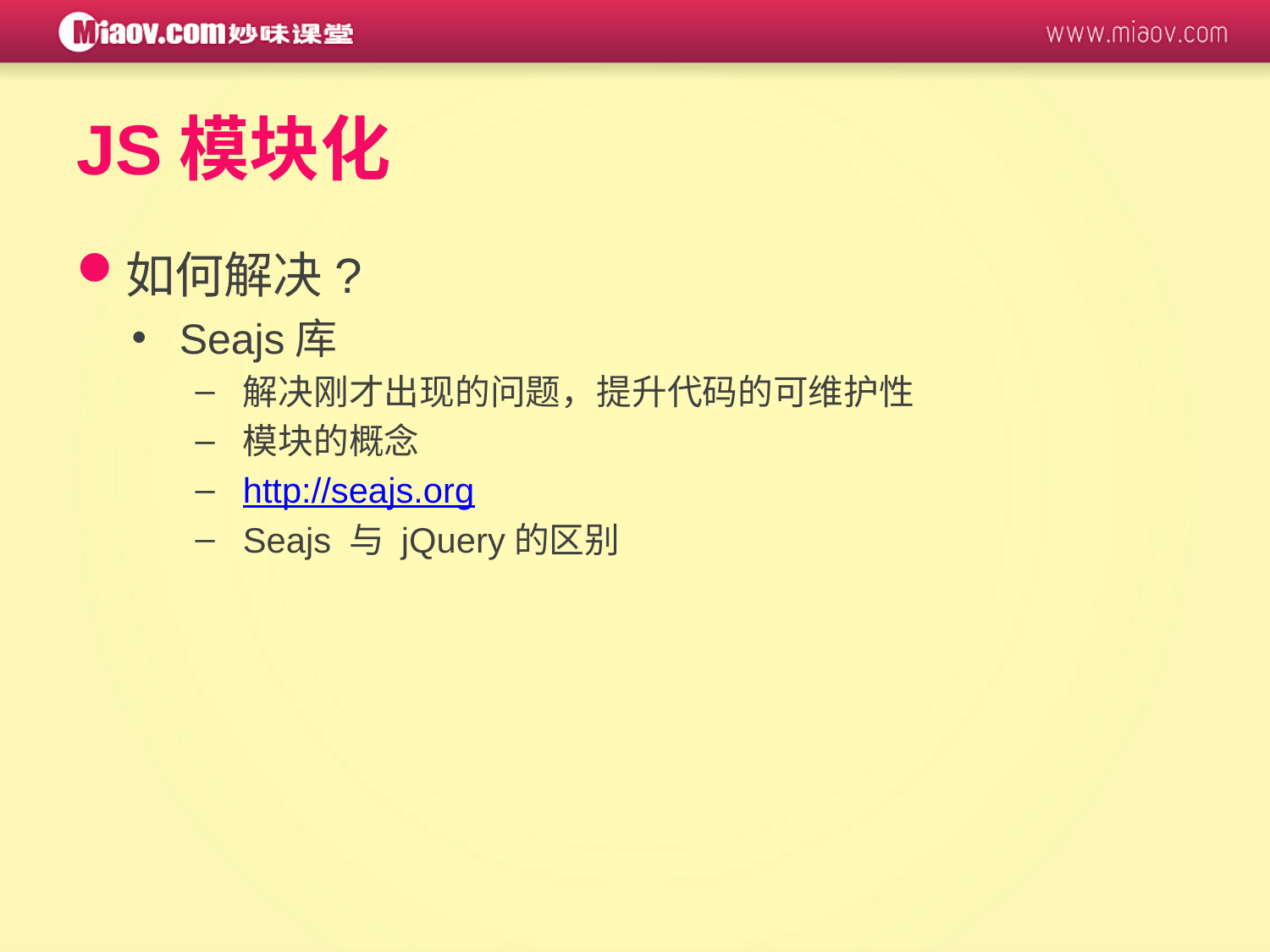

# JS模块化
如何解决?
Seajs库
解决刚才出现的问题，提升代码的可维护性
模块的概念
http://seajs.org
Seajs 与 jQuery的区别